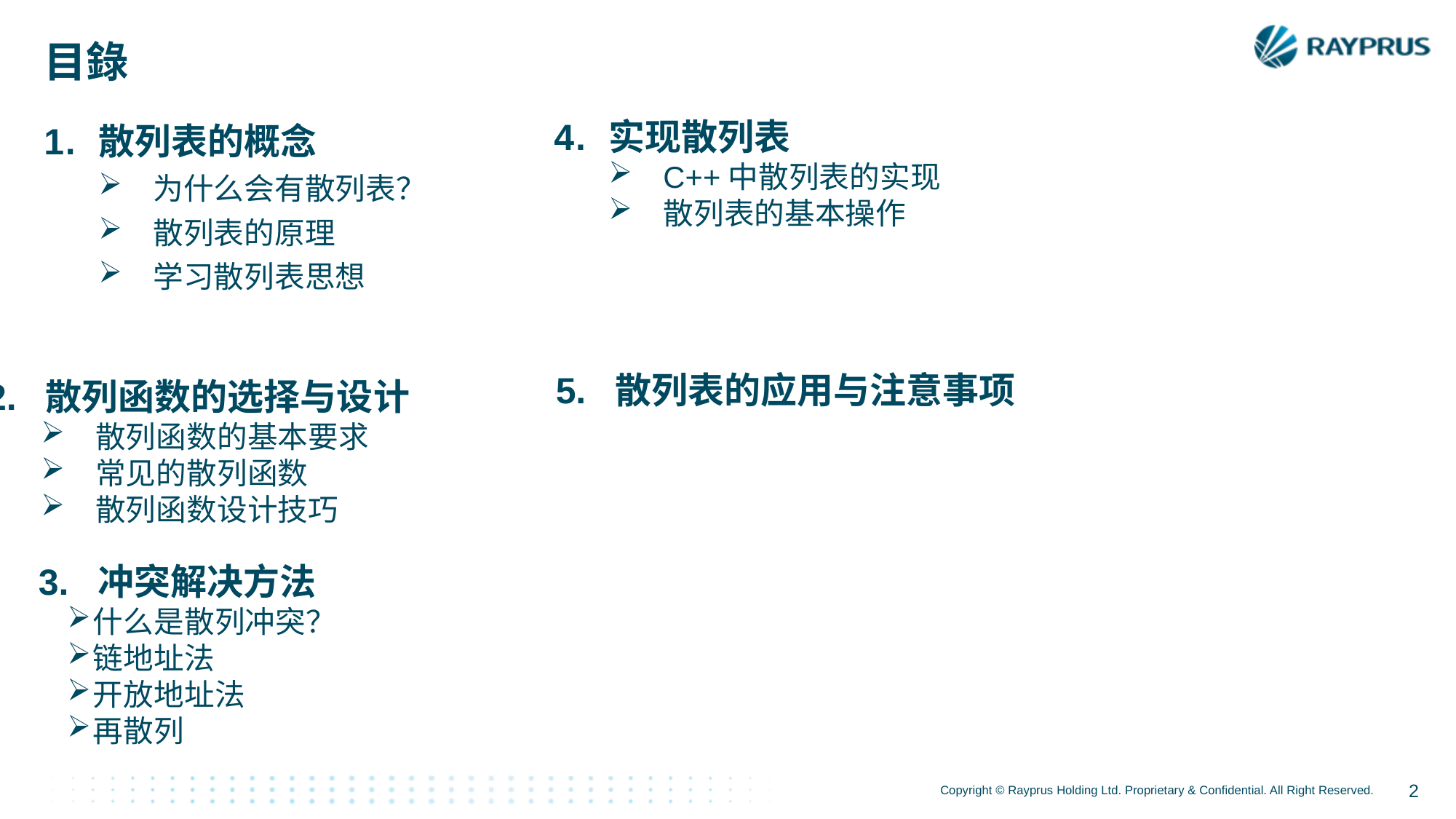

目錄
实现散列表
C++中散列表的实现
散列表的基本操作
散列表的概念
为什么会有散列表？
散列表的原理
学习散列表思想

5.  散列表的应用与注意事项

2.  散列函数的选择与设计
散列函数的基本要求
常见的散列函数
散列函数设计技巧
3.  冲突解决方法
什么是散列冲突？
链地址法
开放地址法
再散列

2
Copyright © Rayprus Holding Ltd. Proprietary & Confidential. All Right Reserved.